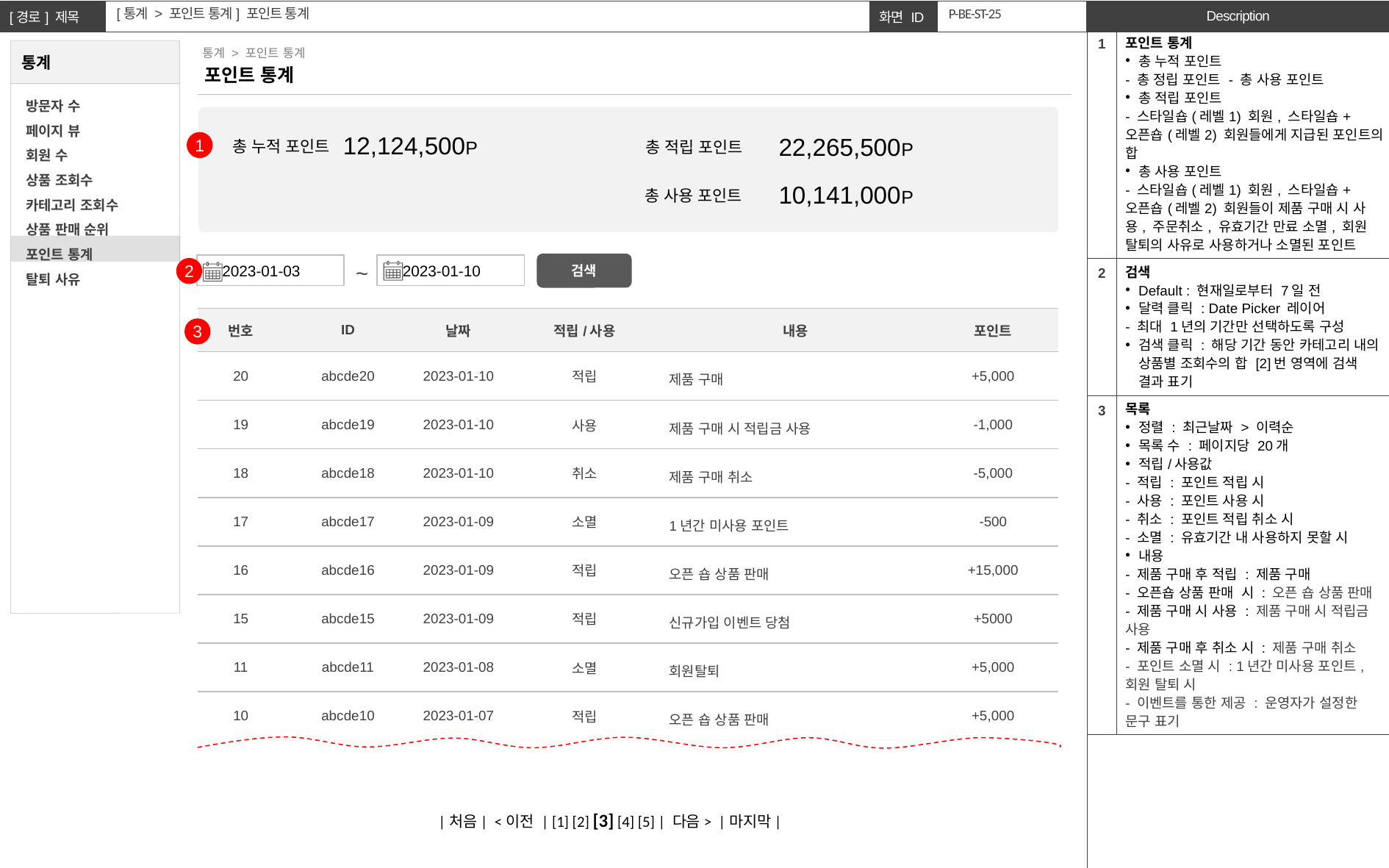

[통계 > 포인트 통계] 포인트 통계
# P-BE-ST-25
| 1 | 포인트 통계 총 누적 포인트 - 총 정립 포인트 - 총 사용 포인트 총 적립 포인트 - 스타일숍(레벨1) 회원, 스타일숍+오픈숍(레벨2) 회원들에게 지급된 포인트의 합 총 사용 포인트 - 스타일숍(레벨1) 회원, 스타일숍+오픈숍(레벨2) 회원들이 제품 구매 시 사용, 주문취소, 유효기간 만료 소멸, 회원 탈퇴의 사유로 사용하거나 소멸된 포인트 |
| --- | --- |
| 2 | 검색 Default : 현재일로부터 7일 전 달력 클릭 : Date Picker 레이어 - 최대 1년의 기간만 선택하도록 구성 검색 클릭 : 해당 기간 동안 카테고리 내의 상품별 조회수의 합 [2]번 영역에 검색 결과 표기 |
| 3 | 목록 정렬 : 최근날짜 > 이력순 목록 수 : 페이지당 20개 적립/사용값 - 적립 : 포인트 적립 시 - 사용 : 포인트 사용 시 - 취소 : 포인트 적립 취소 시 - 소멸 : 유효기간 내 사용하지 못할 시 내용 - 제품 구매 후 적립 : 제품 구매 - 오픈숍 상품 판매 시 : 오픈 숍 상품 판매 - 제품 구매 시 사용 : 제품 구매 시 적립금 사용 - 제품 구매 후 취소 시 : 제품 구매 취소 - 포인트 소멸 시 : 1년간 미사용 포인트, 회원 탈퇴 시 - 이벤트를 통한 제공 : 운영자가 설정한 문구 표기 |
|  |  |
통계 > 포인트 통계
포인트 통계

12,124,500P
22,265,500P
총 누적 포인트
1
총 적립 포인트
10,141,000P
총 사용 포인트

검색
~
     2023-01-03

     2023-01-10

2
| 번호 | ID | 날짜 | 적립/사용 | 내용 | 포인트 |
| --- | --- | --- | --- | --- | --- |
| 20 | abcde20 | 2023-01-10 | 적립 | 제품 구매 | +5,000 |
| 19 | abcde19 | 2023-01-10 | 사용 | 제품 구매 시 적립금 사용 | -1,000 |
| 18 | abcde18 | 2023-01-10 | 취소 | 제품 구매 취소 | -5,000 |
| 17 | abcde17 | 2023-01-09 | 소멸 | 1년간 미사용 포인트 | -500 |
| 16 | abcde16 | 2023-01-09 | 적립 | 오픈 숍 상품 판매 | +15,000 |
| 15 | abcde15 | 2023-01-09 | 적립 | 신규가입 이벤트 당첨 | +5000 |
| 11 | abcde11 | 2023-01-08 | 소멸 | 회원탈퇴 | +5,000 |
| 10 | abcde10 | 2023-01-07 | 적립 | 오픈 숍 상품 판매 | +5,000 |
3

|처음|  <이전 | [1] [2] [3] [4] [5] | 다음>  |마지막|